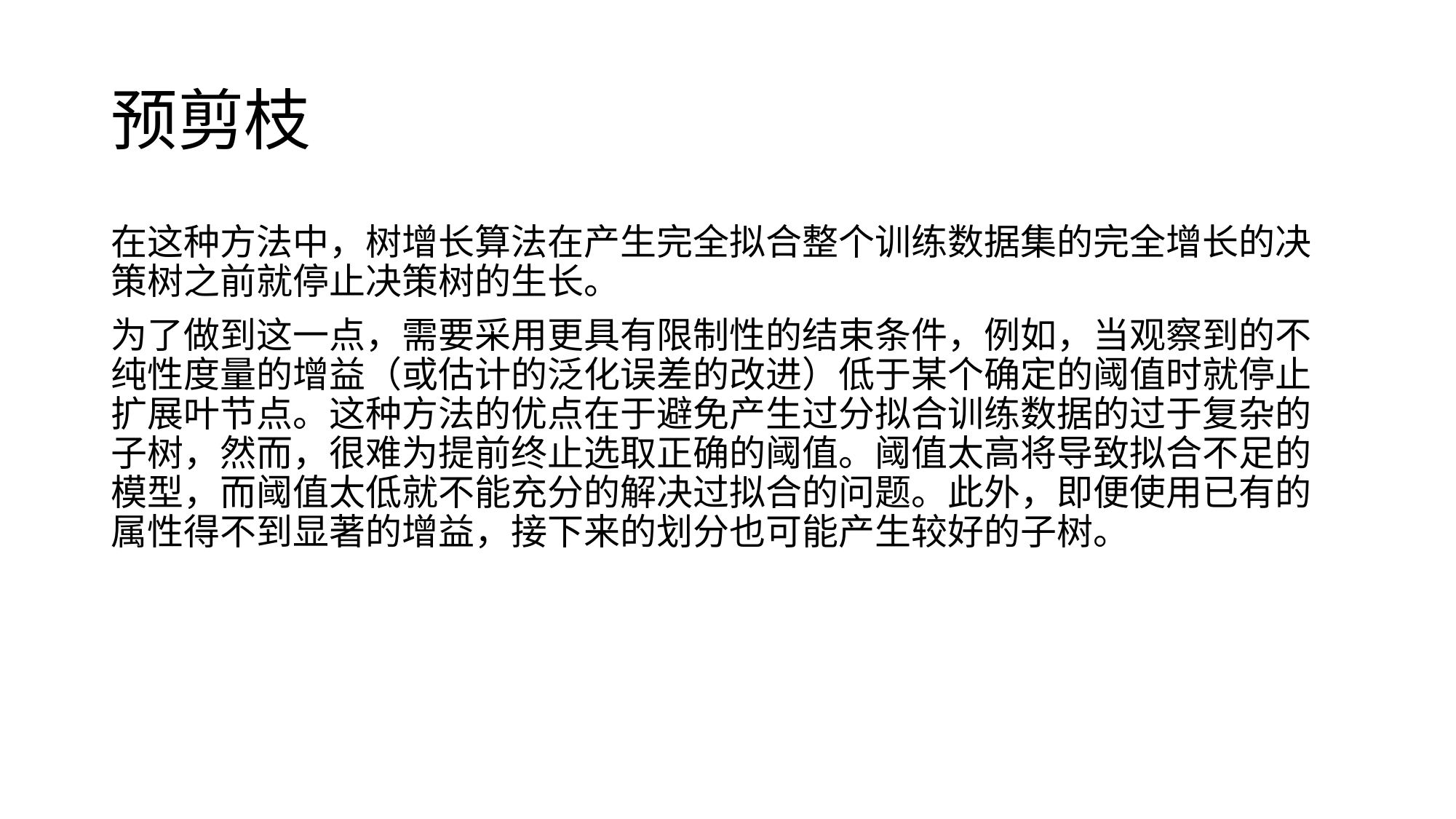

# 预剪枝
在这种方法中，树增长算法在产生完全拟合整个训练数据集的完全增长的决策树之前就停止决策树的生长。
为了做到这一点，需要采用更具有限制性的结束条件，例如，当观察到的不纯性度量的增益（或估计的泛化误差的改进）低于某个确定的阈值时就停止扩展叶节点。这种方法的优点在于避免产生过分拟合训练数据的过于复杂的子树，然而，很难为提前终止选取正确的阈值。阈值太高将导致拟合不足的模型，而阈值太低就不能充分的解决过拟合的问题。此外，即便使用已有的属性得不到显著的增益，接下来的划分也可能产生较好的子树。